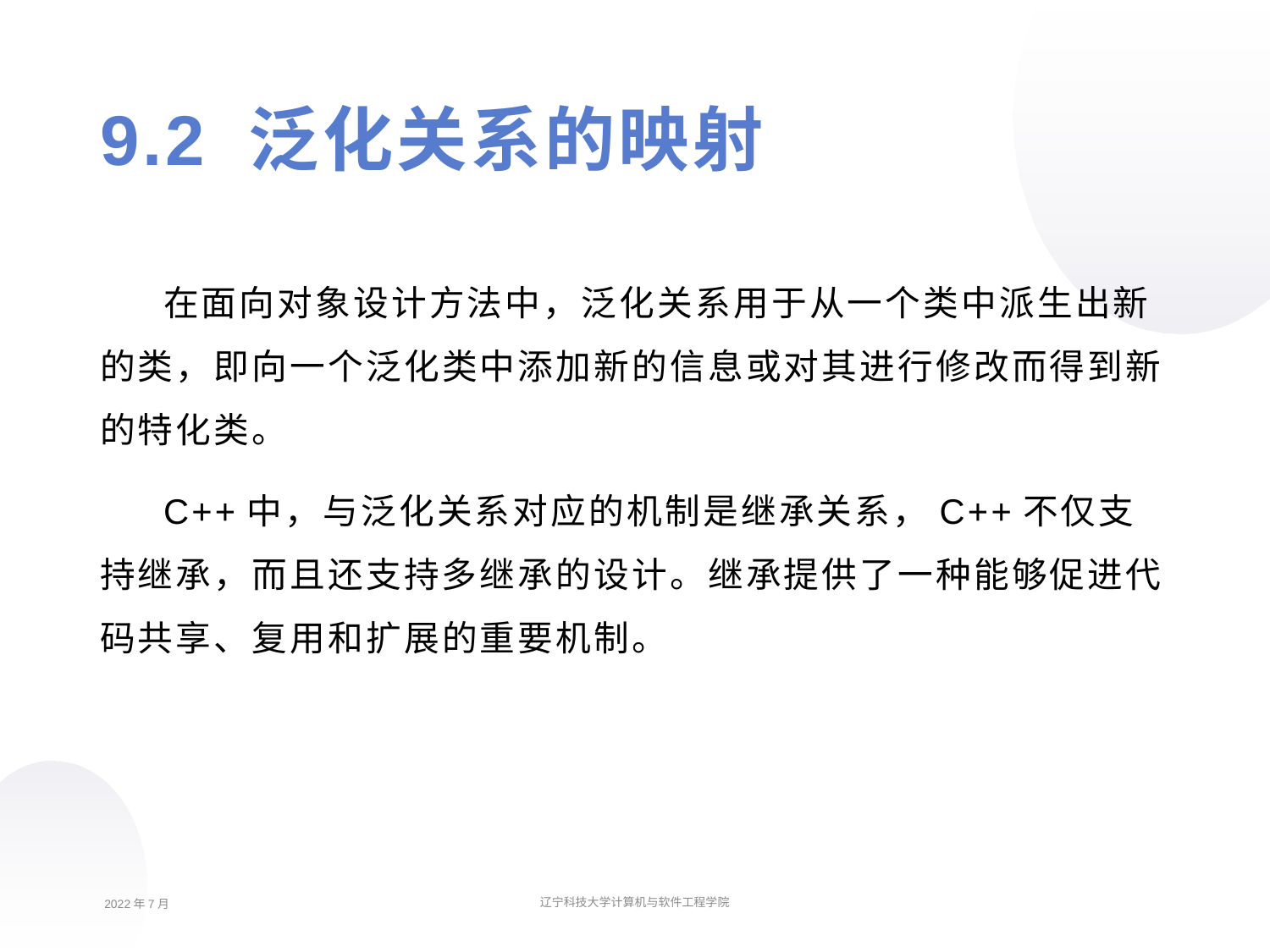

9.2 泛化关系的映射
在面向对象设计方法中，泛化关系用于从一个类中派生出新的类，即向一个泛化类中添加新的信息或对其进行修改而得到新的特化类。
C++中，与泛化关系对应的机制是继承关系，C++不仅支持继承，而且还支持多继承的设计。继承提供了一种能够促进代码共享、复用和扩展的重要机制。

2022年7月
辽宁科技大学计算机与软件工程学院
33